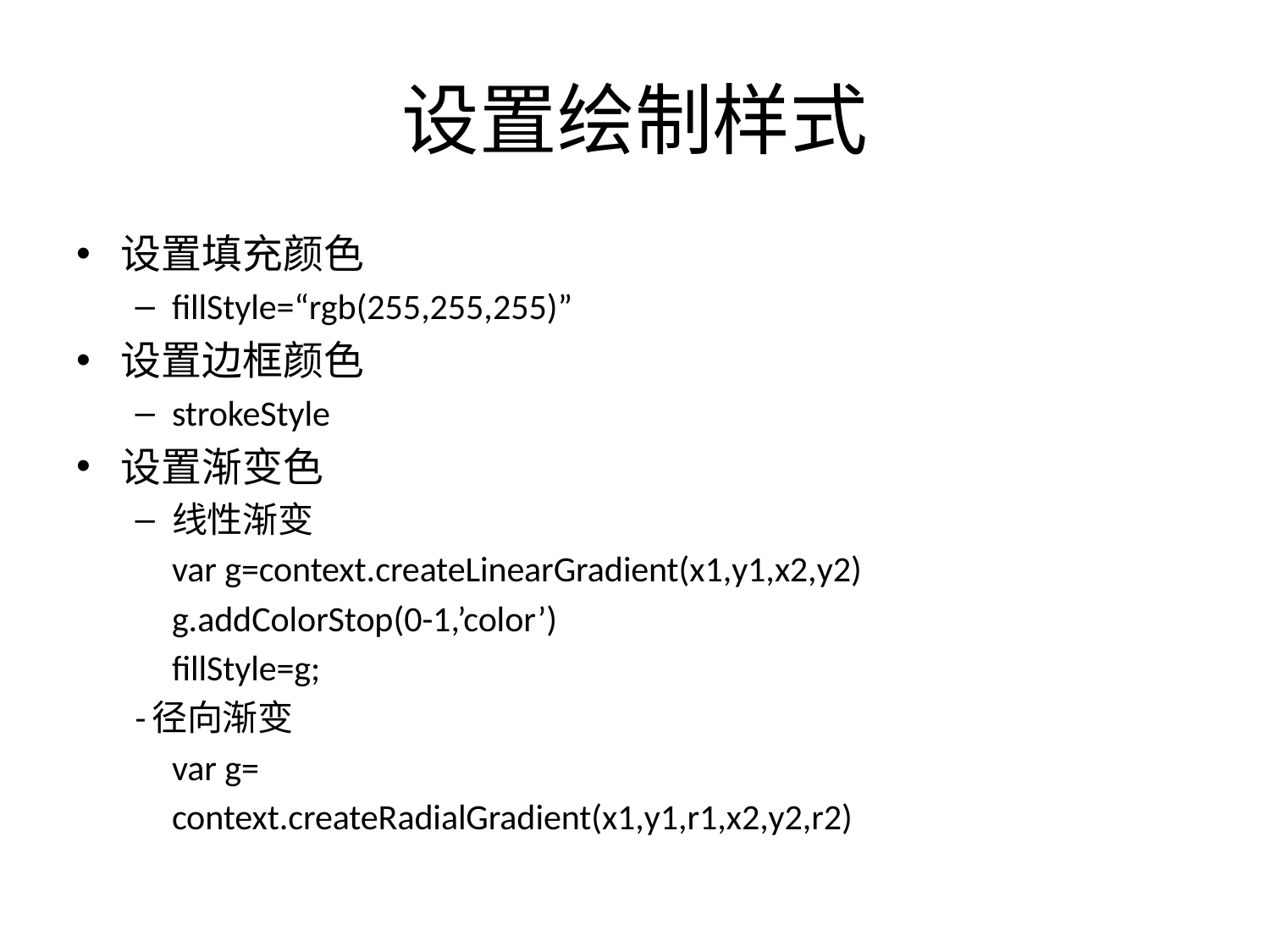

# 设置绘制样式
设置填充颜色
fillStyle=“rgb(255,255,255)”
设置边框颜色
strokeStyle
设置渐变色
线性渐变
	var g=context.createLinearGradient(x1,y1,x2,y2)
	g.addColorStop(0-1,’color’)
	fillStyle=g;
-径向渐变
	var g=
	context.createRadialGradient(x1,y1,r1,x2,y2,r2)